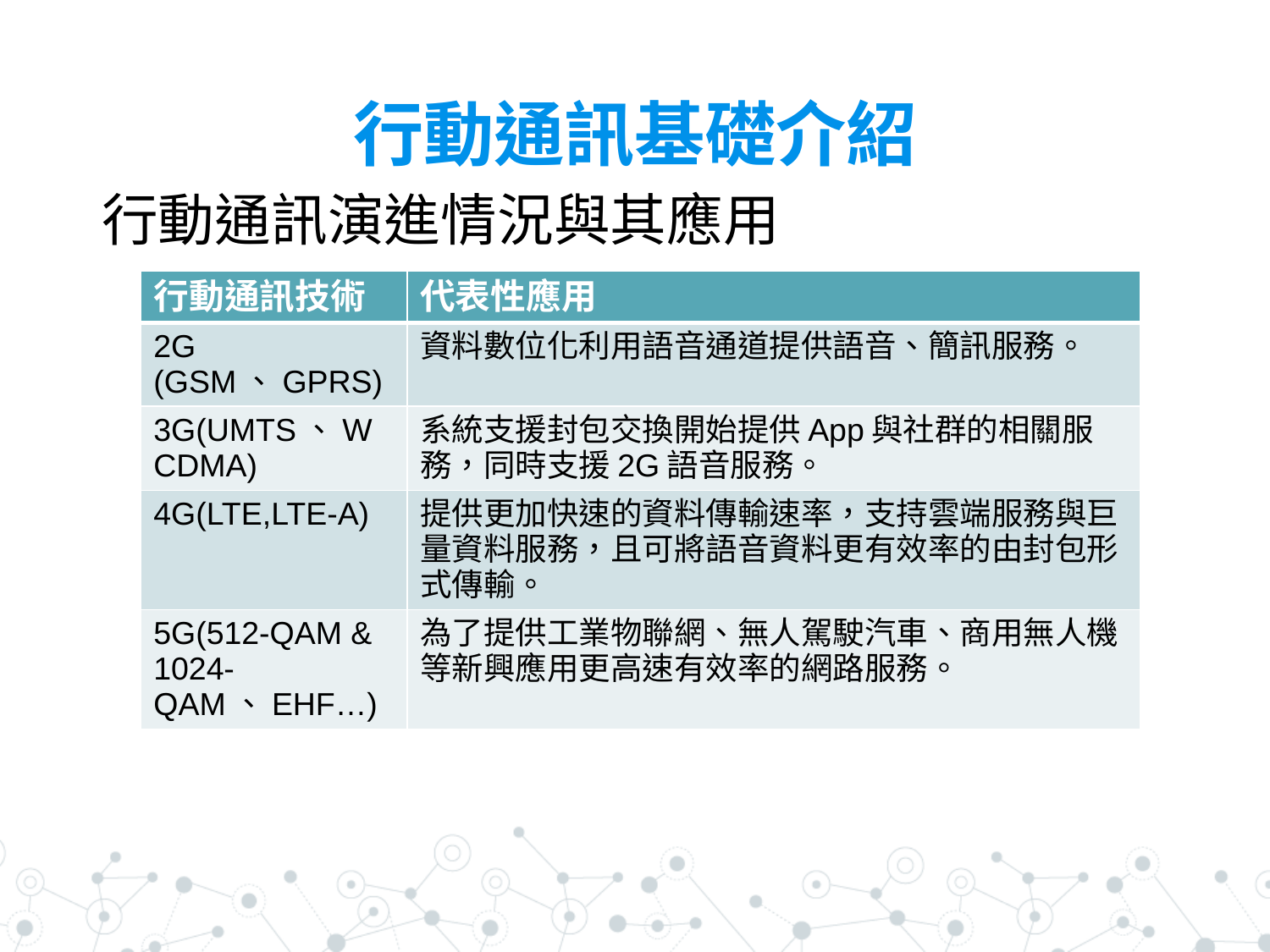

# 行動通訊基礎介紹
行動通訊演進情況與其應用
| 行動通訊技術 | 代表性應用 |
| --- | --- |
| 2G (GSM、GPRS) | 資料數位化利用語音通道提供語音、簡訊服務。 |
| 3G(UMTS、WCDMA) | 系統支援封包交換開始提供App與社群的相關服務，同時支援2G語音服務。 |
| 4G(LTE,LTE-A) | 提供更加快速的資料傳輸速率，支持雲端服務與巨量資料服務，且可將語音資料更有效率的由封包形式傳輸。 |
| 5G(512-QAM & 1024-QAM、EHF…) | 為了提供工業物聯網、無人駕駛汽車、商用無人機等新興應用更高速有效率的網路服務。 |